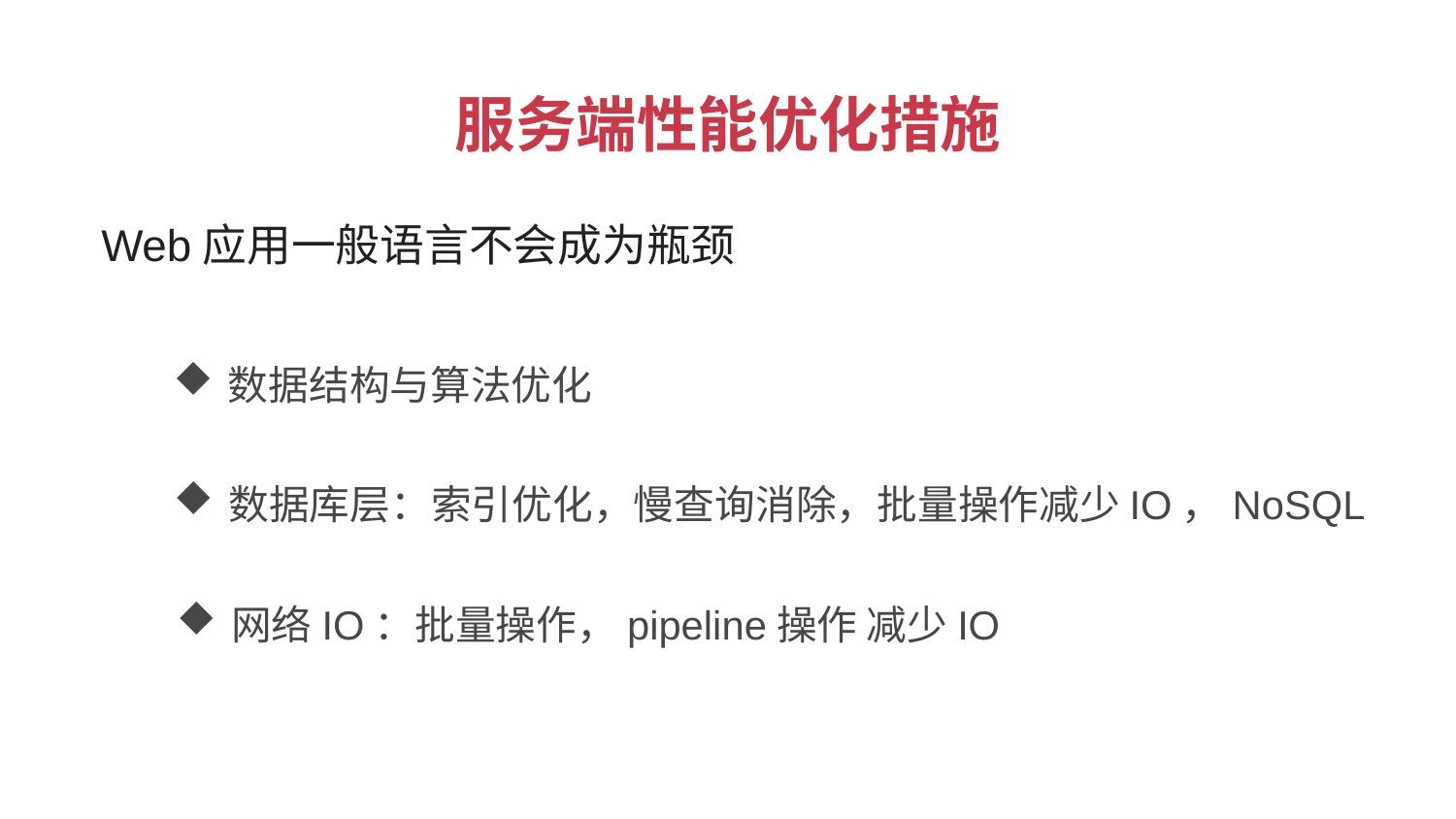

服务端性能优化措施
 Web应用一般语言不会成为瓶颈
数据结构与算法优化
数据库层：索引优化，慢查询消除，批量操作减少IO，NoSQL
网络IO：批量操作，pipeline操作 减少IO